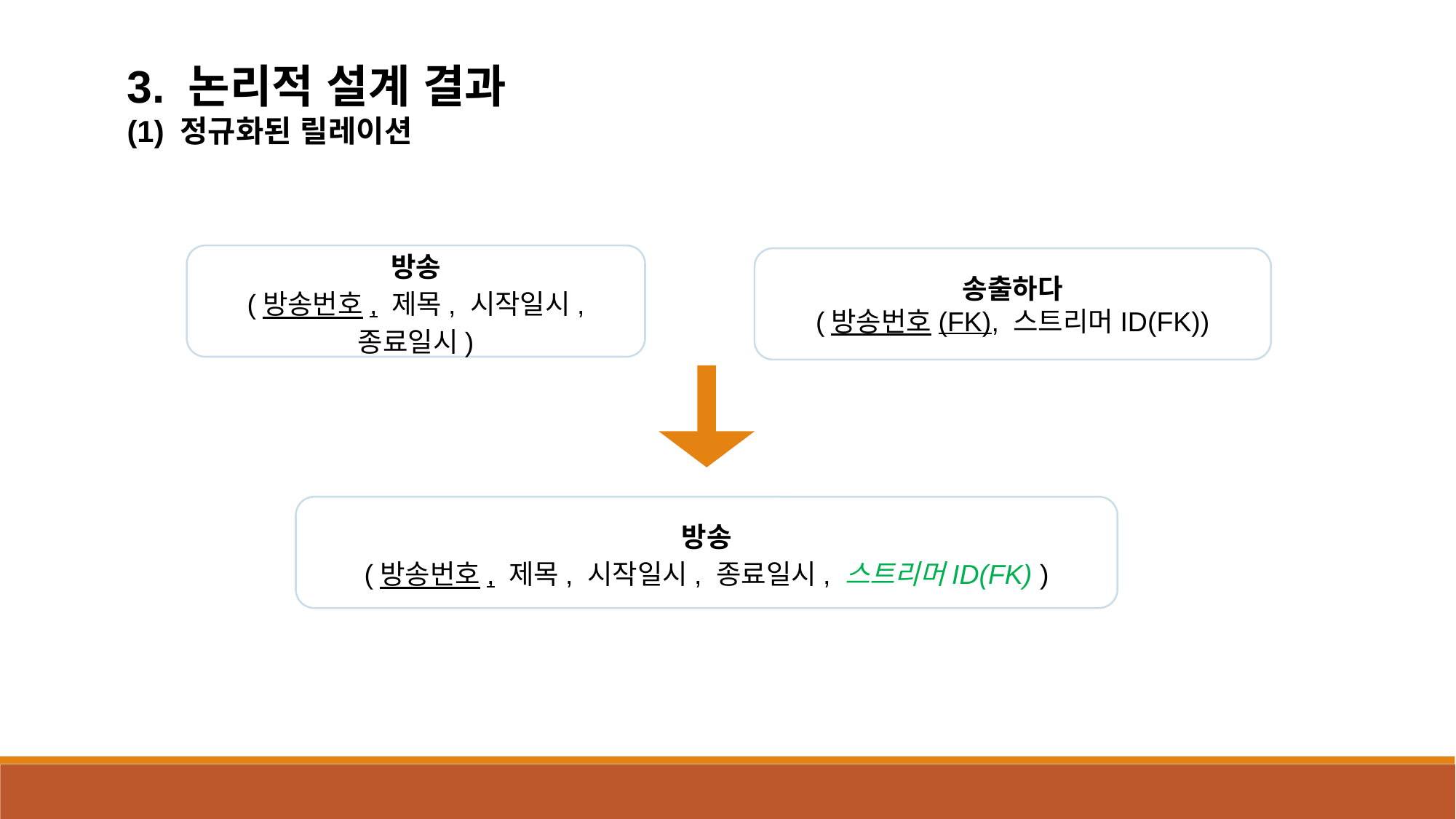

3. 논리적 설계 결과
(1) 정규화된 릴레이션
방송
(방송번호, 제목, 시작일시, 종료일시)
송출하다
(방송번호(FK), 스트리머ID(FK))

방송
(방송번호, 제목, 시작일시, 종료일시, 스트리머ID(FK) )